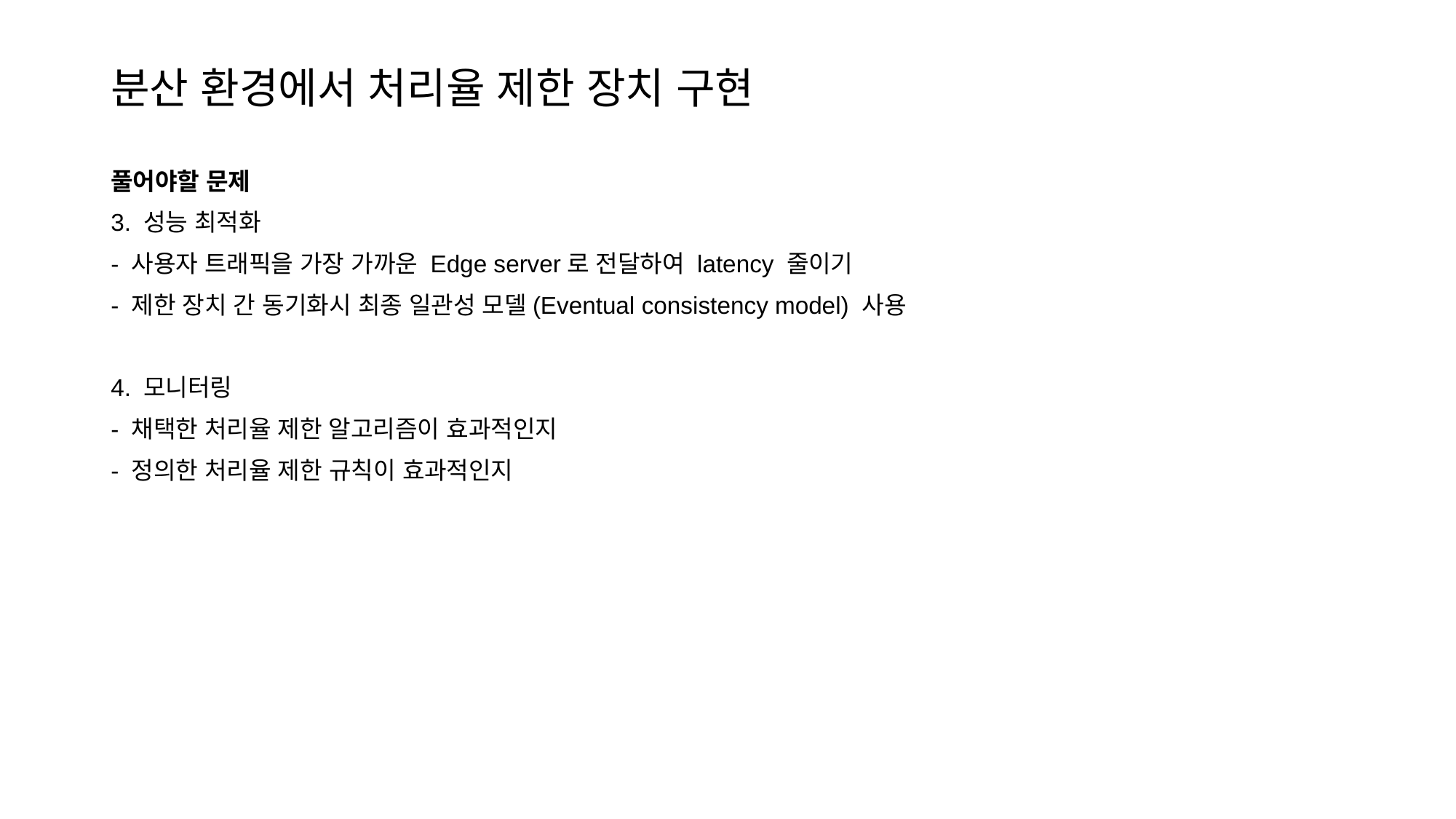

# 분산 환경에서 처리율 제한 장치 구현
풀어야할 문제
3. 성능 최적화
- 사용자 트래픽을 가장 가까운 Edge server로 전달하여 latency 줄이기
- 제한 장치 간 동기화시 최종 일관성 모델(Eventual consistency model) 사용

4. 모니터링
- 채택한 처리율 제한 알고리즘이 효과적인지
- 정의한 처리율 제한 규칙이 효과적인지